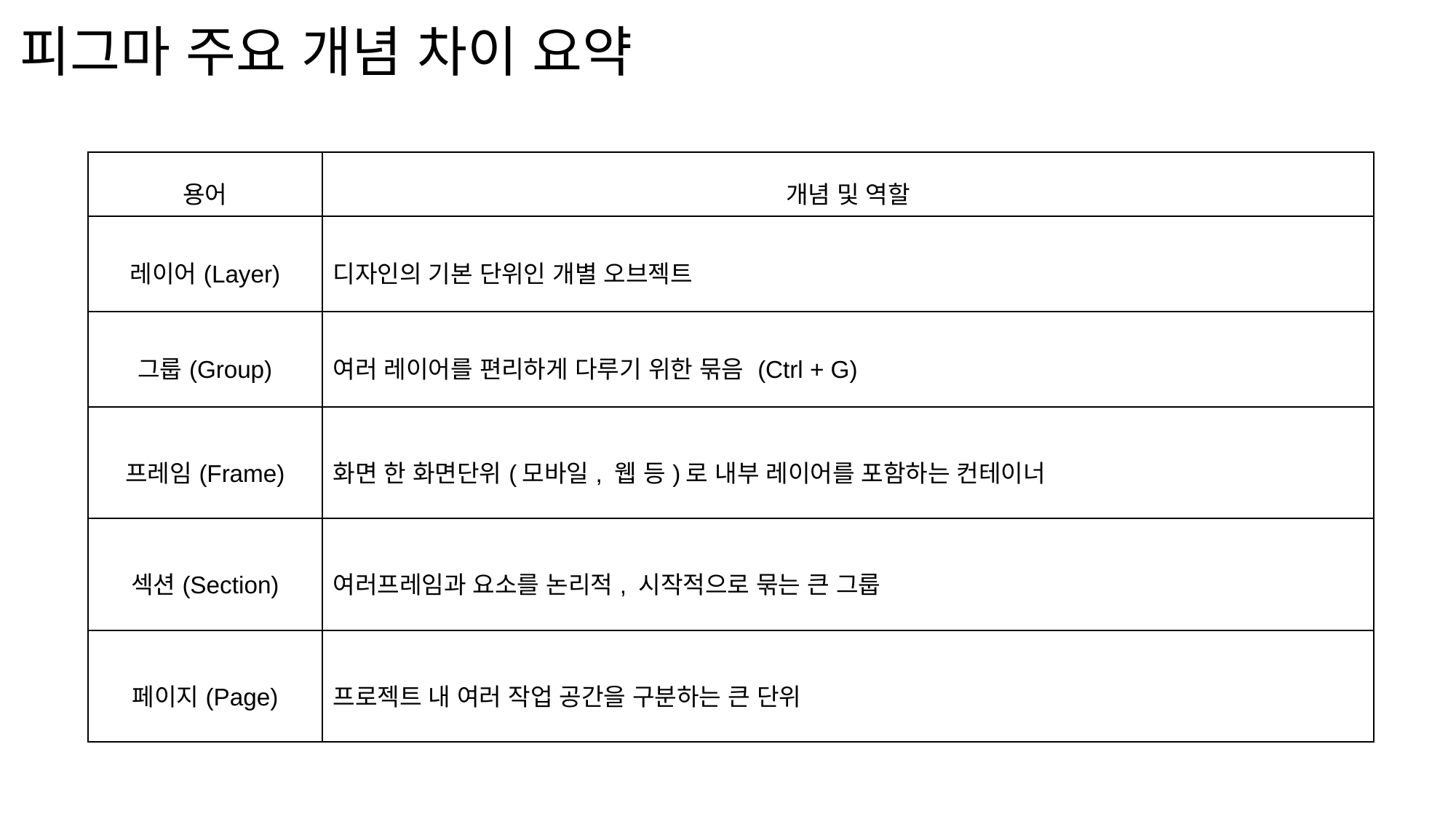

# 피그마 주요 개념 차이 요약
| 용어 | 개념 및 역할 |
| --- | --- |
| 레이어(Layer) | 디자인의 기본 단위인 개별 오브젝트 |
| 그룹(Group) | 여러 레이어를 편리하게 다루기 위한 묶음 (Ctrl + G) |
| 프레임(Frame) | 화면 한 화면단위(모바일, 웹 등)로 내부 레이어를 포함하는 컨테이너 |
| 섹션(Section) | 여러프레임과 요소를 논리적, 시작적으로 묶는 큰 그룹 |
| 페이지(Page) | 프로젝트 내 여러 작업 공간을 구분하는 큰 단위 |